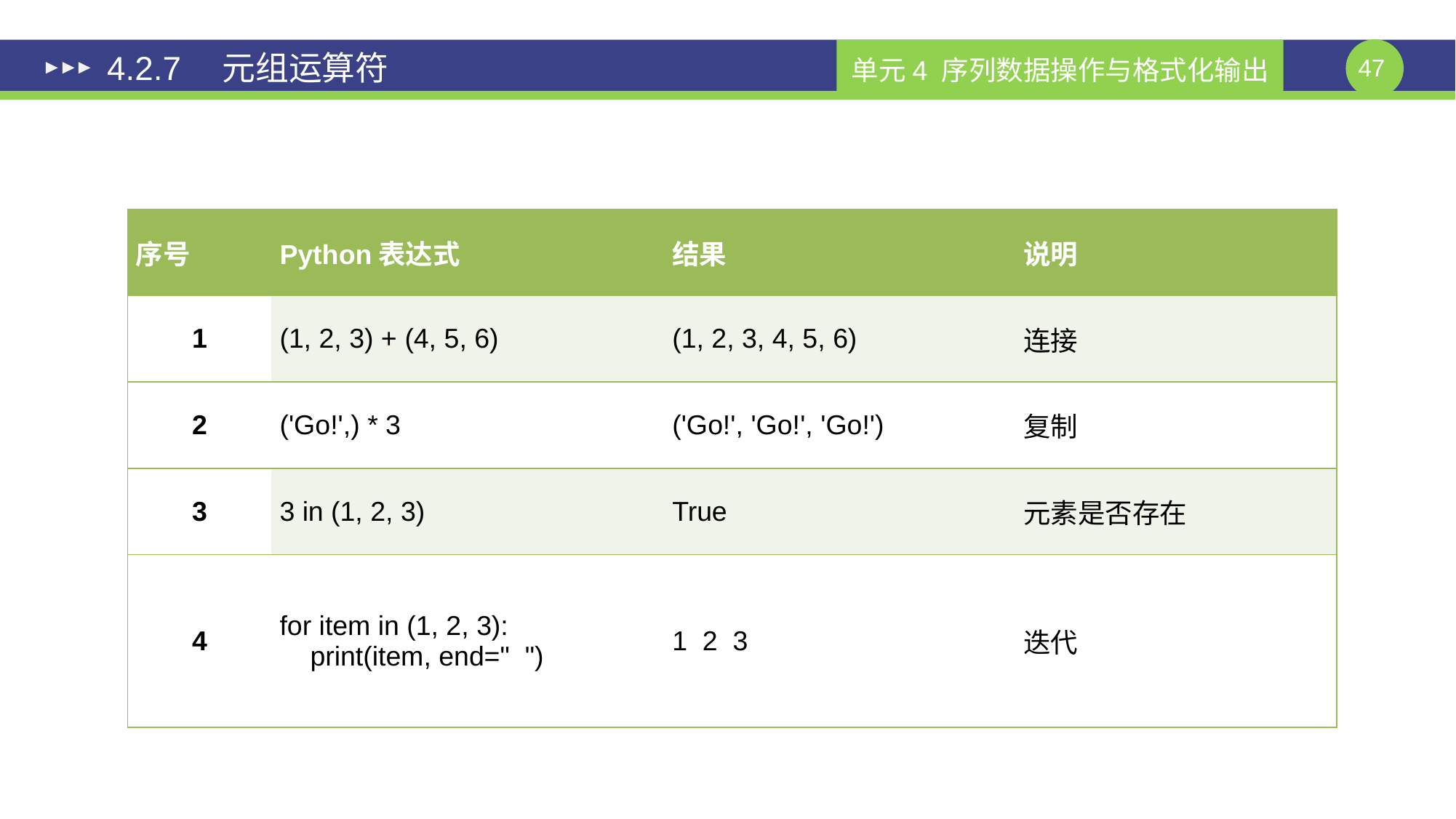

# 4.2.7　元组运算符
| 序号 | Python表达式 | 结果 | 说明 |
| --- | --- | --- | --- |
| 1 | (1, 2, 3) + (4, 5, 6) | (1, 2, 3, 4, 5, 6) | 连接 |
| 2 | ('Go!',) \* 3 | ('Go!', 'Go!', 'Go!') | 复制 |
| 3 | 3 in (1, 2, 3) | True | 元素是否存在 |
| 4 | for item in (1, 2, 3): print(item, end=" ") | 1 2 3 | 迭代 |